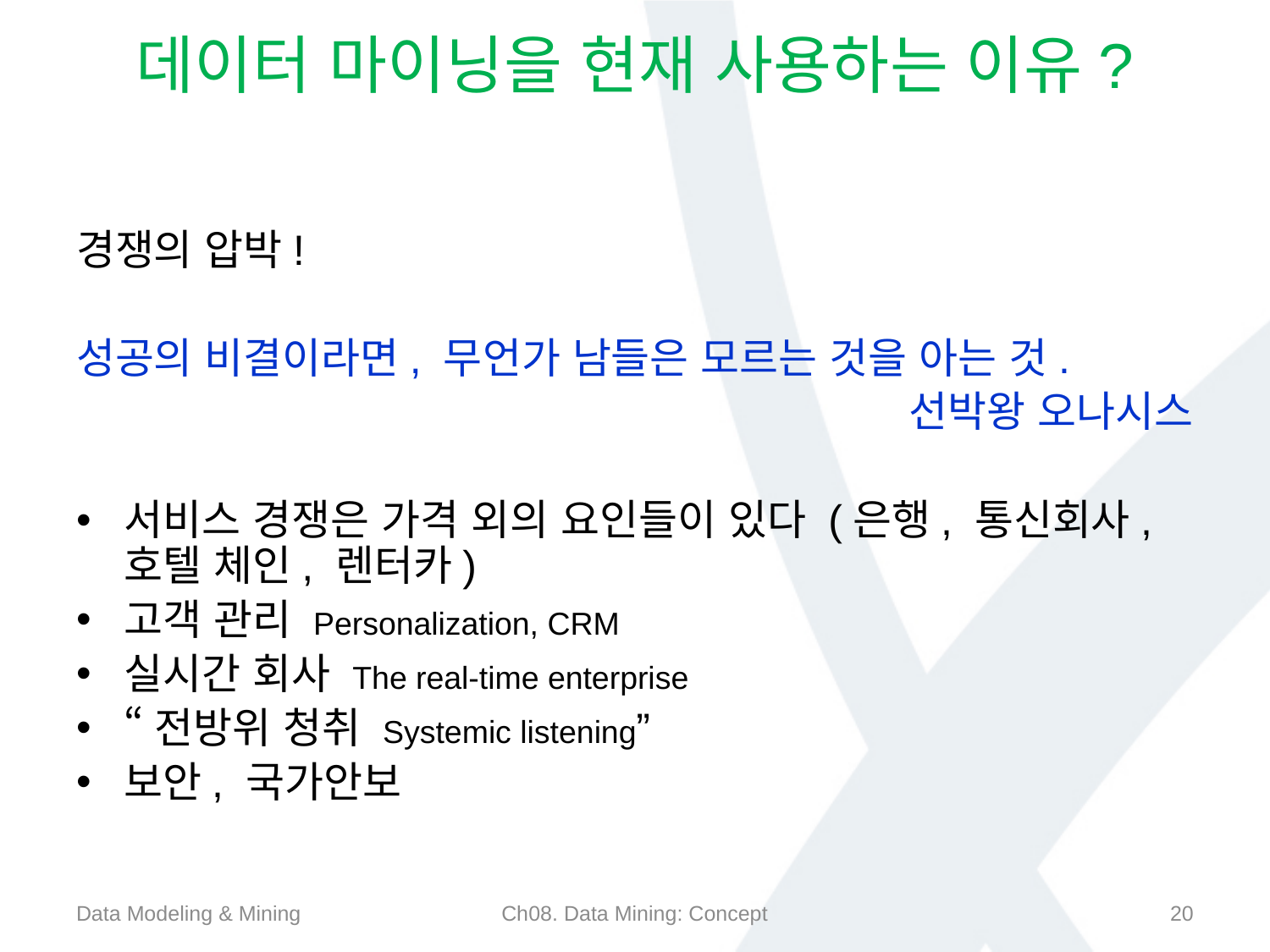

# 데이터 마이닝을 현재 사용하는 이유?
경쟁의 압박!

성공의 비결이라면, 무언가 남들은 모르는 것을 아는 것.
선박왕 오나시스

서비스 경쟁은 가격 외의 요인들이 있다 (은행, 통신회사, 호텔 체인, 렌터카)
고객 관리 Personalization, CRM
실시간 회사 The real-time enterprise
“전방위 청취 Systemic listening”
보안, 국가안보
Data Modeling & Mining
Ch08. Data Mining: Concept
20